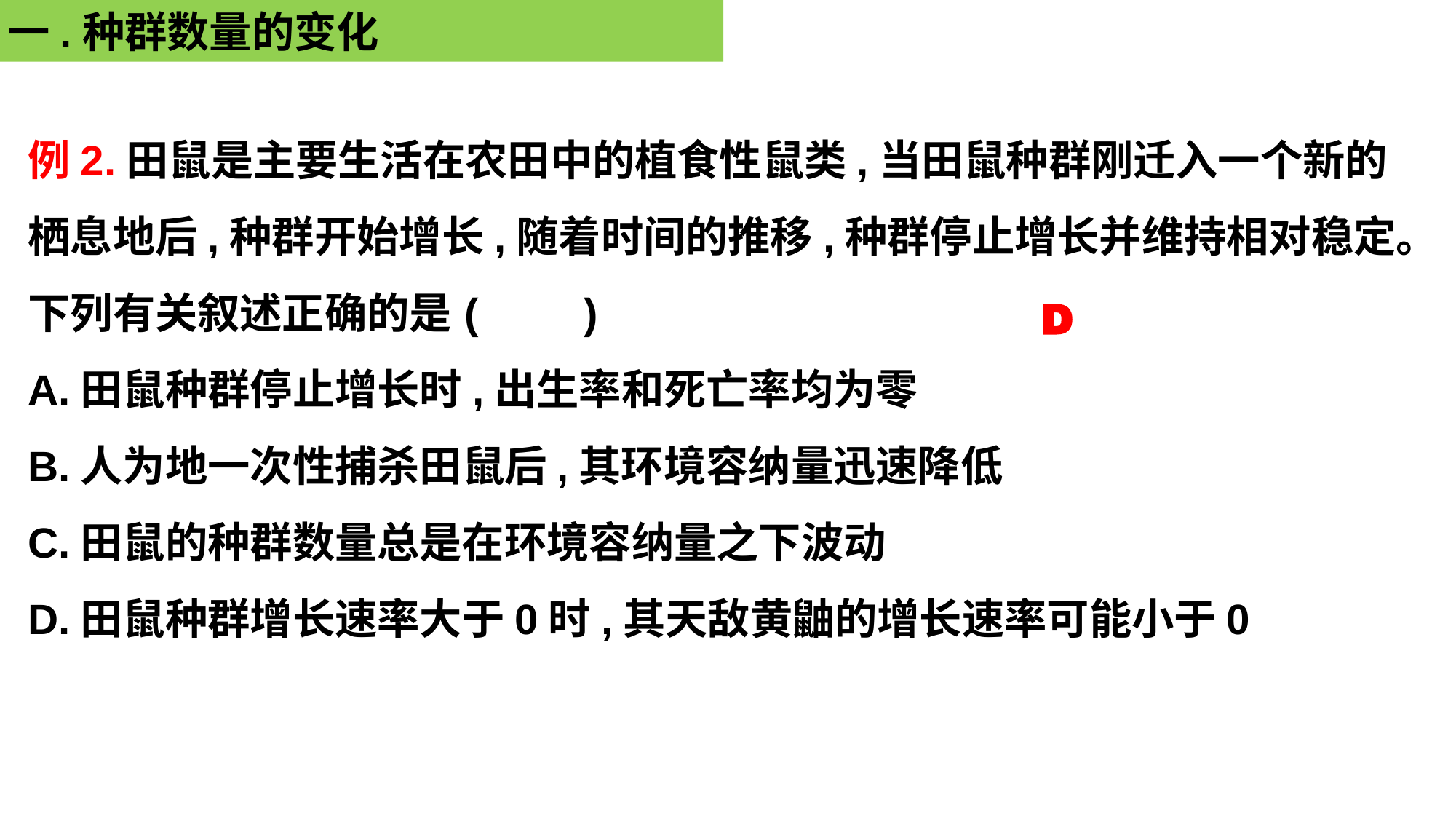

一.种群数量的变化
例2.田鼠是主要生活在农田中的植食性鼠类,当田鼠种群刚迁入一个新的栖息地后,种群开始增长,随着时间的推移,种群停止增长并维持相对稳定。下列有关叙述正确的是	(　　)
A.田鼠种群停止增长时,出生率和死亡率均为零
B.人为地一次性捕杀田鼠后,其环境容纳量迅速降低
C.田鼠的种群数量总是在环境容纳量之下波动
D.田鼠种群增长速率大于0时,其天敌黄鼬的增长速率可能小于0

D